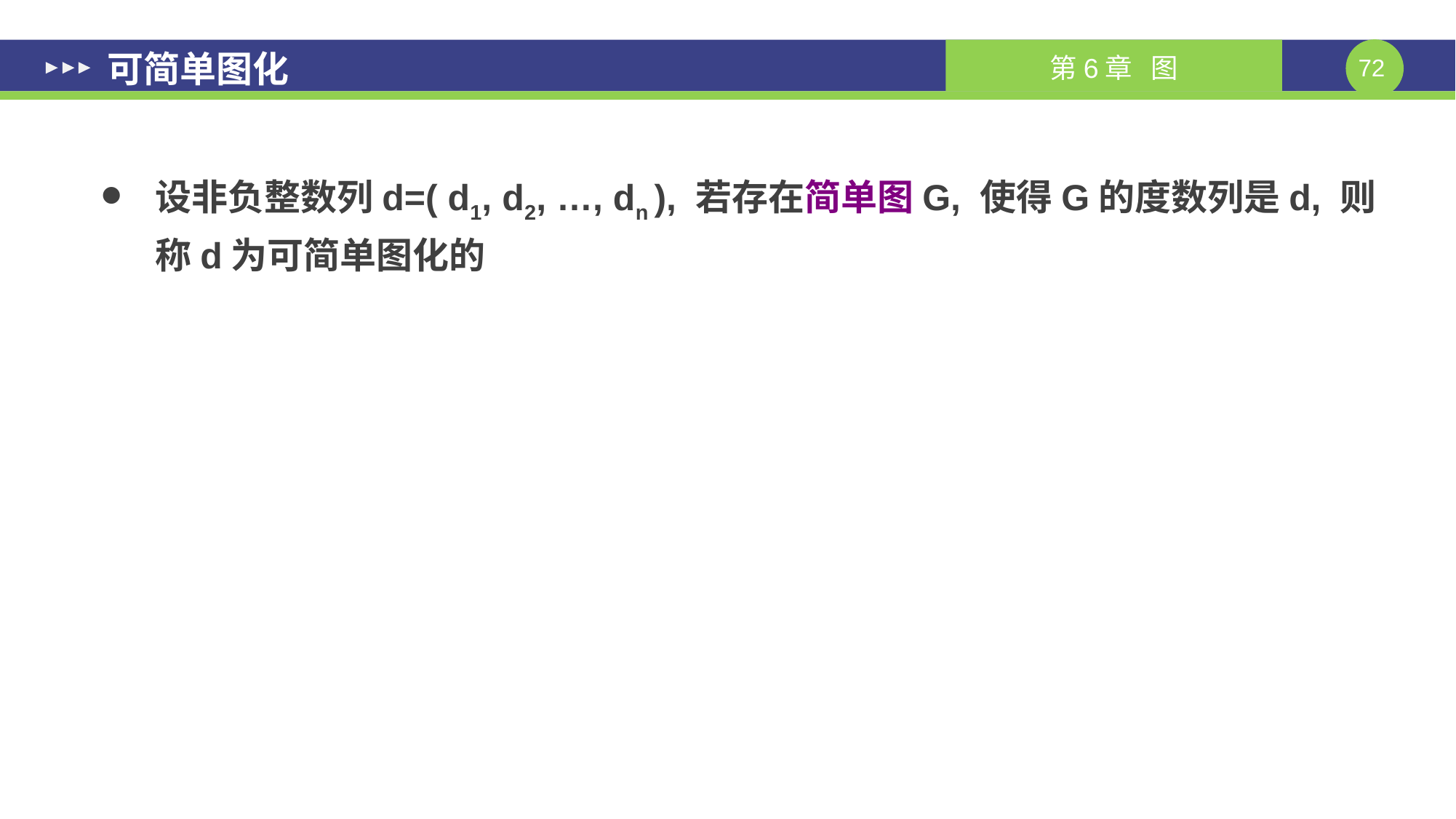

# 可简单图化
设非负整数列d=( d1, d2, …, dn ), 若存在简单图G, 使得G的度数列是d, 则称d为可简单图化的